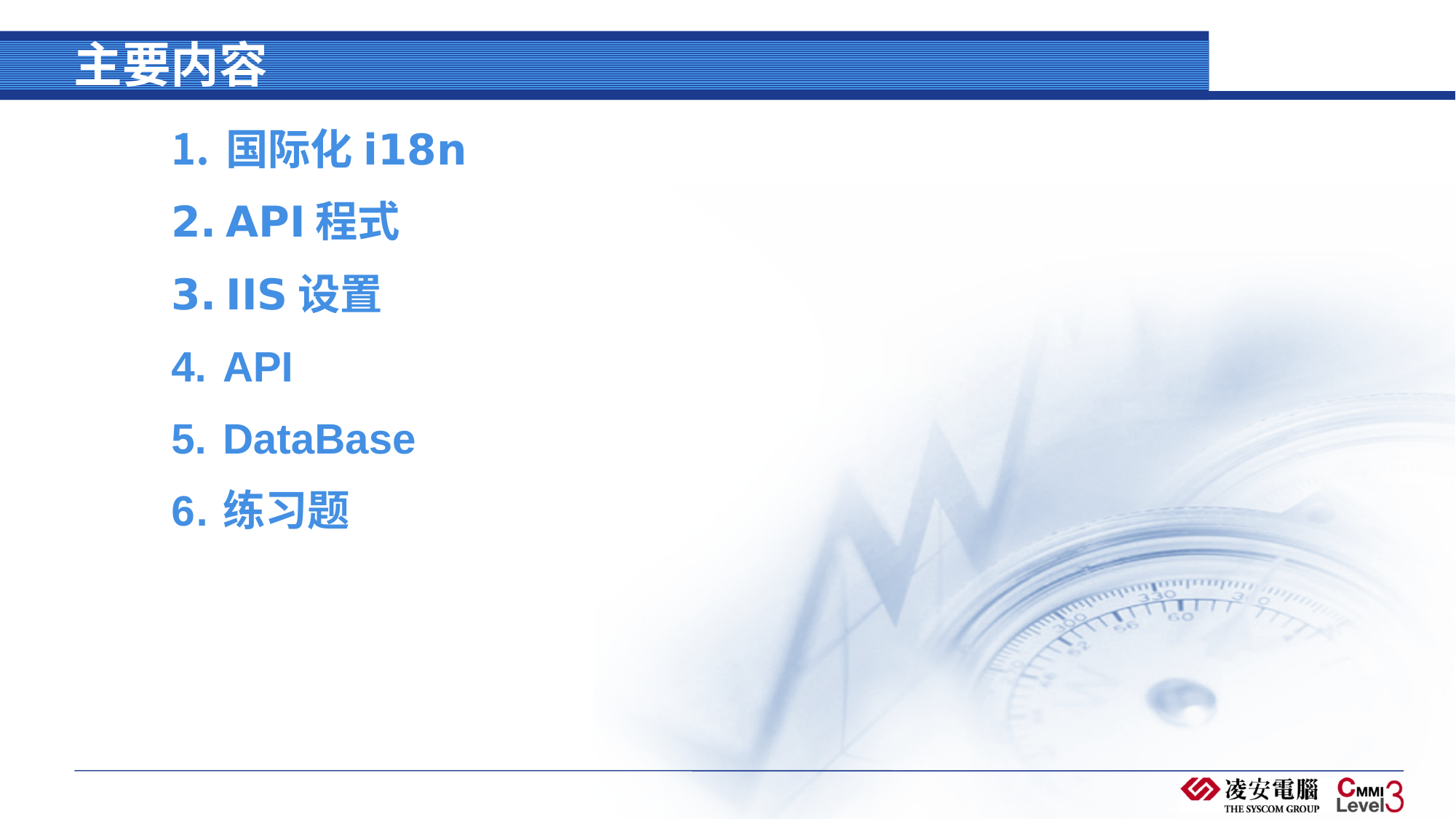

# 主要内容
国际化i18n
API程式
IIS设置
API
DataBase
练习题